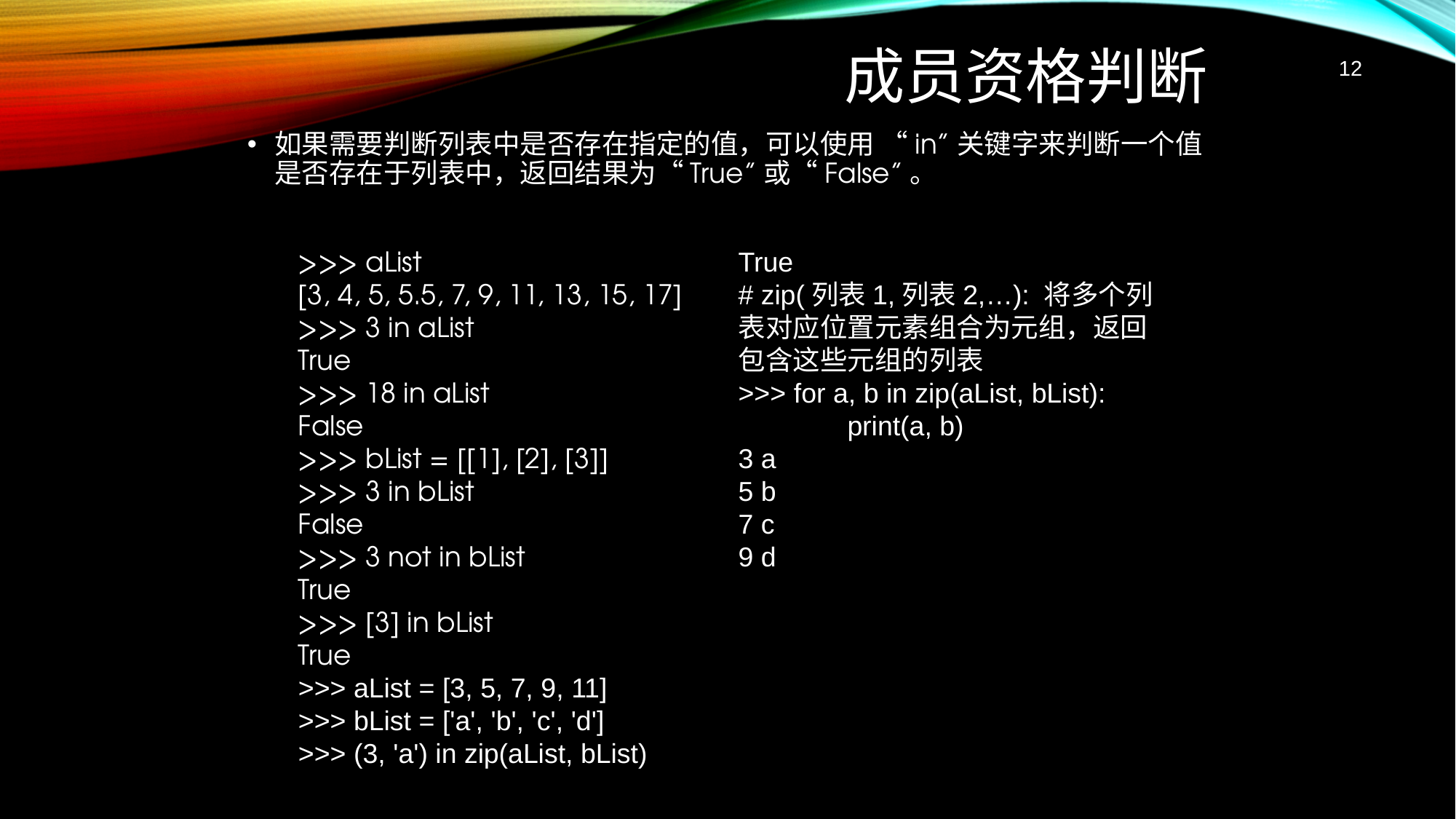

# 成员资格判断
12
如果需要判断列表中是否存在指定的值，可以使用 “in”关键字来判断一个值是否存在于列表中，返回结果为“True”或“False”。
>>> aList
[3, 4, 5, 5.5, 7, 9, 11, 13, 15, 17]
>>> 3 in aList
True
>>> 18 in aList
False
>>> bList = [[1], [2], [3]]
>>> 3 in bList
False
>>> 3 not in bList
True
>>> [3] in bList
True
>>> aList = [3, 5, 7, 9, 11]
>>> bList = ['a', 'b', 'c', 'd']
>>> (3, 'a') in zip(aList, bList)
True
# zip(列表1,列表2,…): 将多个列表对应位置元素组合为元组，返回包含这些元组的列表
>>> for a, b in zip(aList, bList):
	print(a, b)
3 a
5 b
7 c
9 d